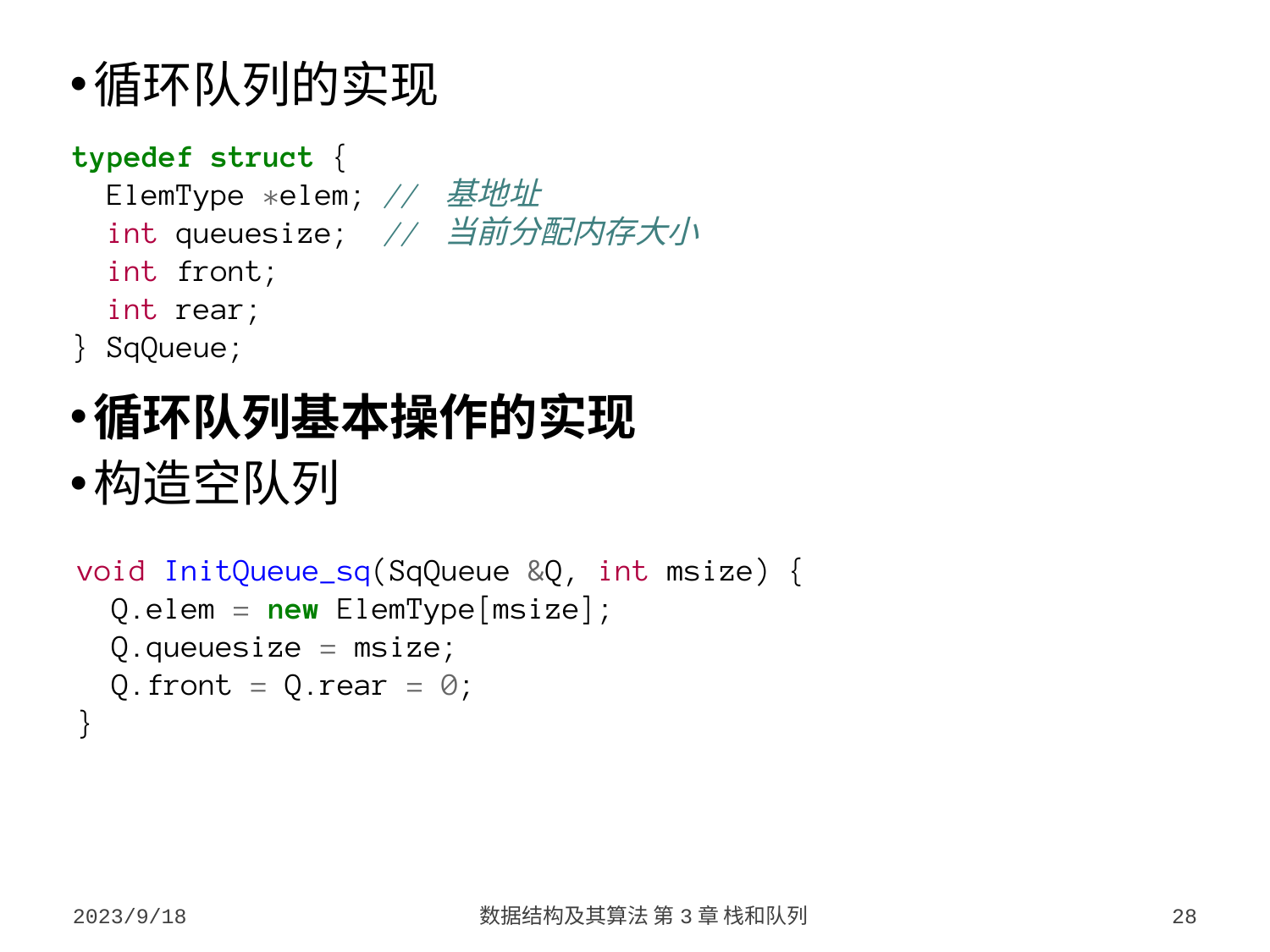

循环队列的实现

循环队列基本操作的实现
构造空队列
typedef struct {
  ElemType *elem; // 基地址
  int queuesize;  // 当前分配内存大小
  int front;
  int rear;
} SqQueue;
void InitQueue_sq(SqQueue &Q, int msize) {
  Q.elem = new ElemType[msize];
  Q.queuesize = msize;
  Q.front = Q.rear = 0;
}
2023/9/18
数据结构及其算法 第3章 栈和队列
28